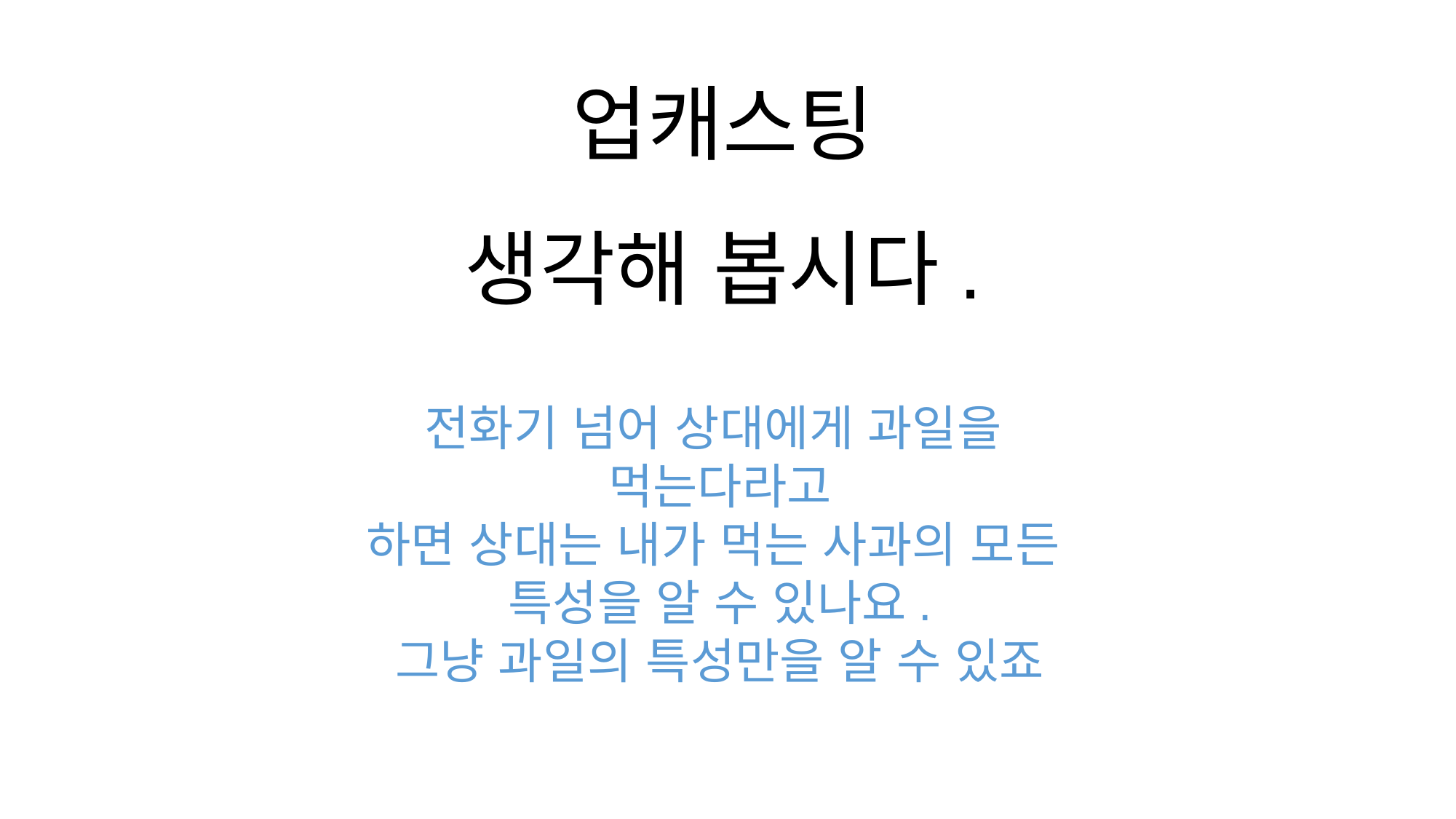

업캐스팅
생각해 봅시다.
전화기 넘어 상대에게 과일을
먹는다라고
하면 상대는 내가 먹는 사과의 모든
특성을 알 수 있나요.
그냥 과일의 특성만을 알 수 있죠